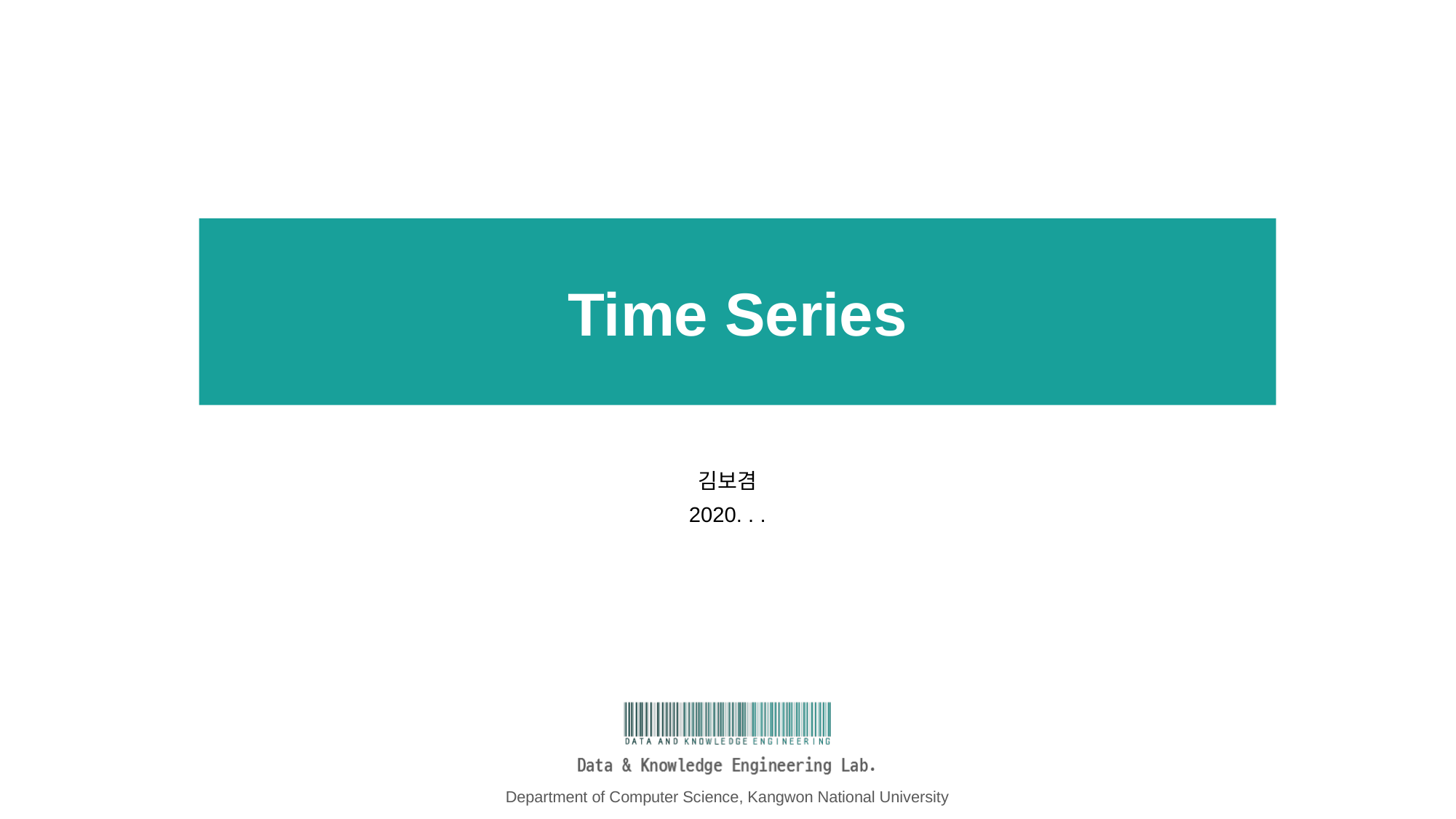

# Time Series

김보겸
2020. . .